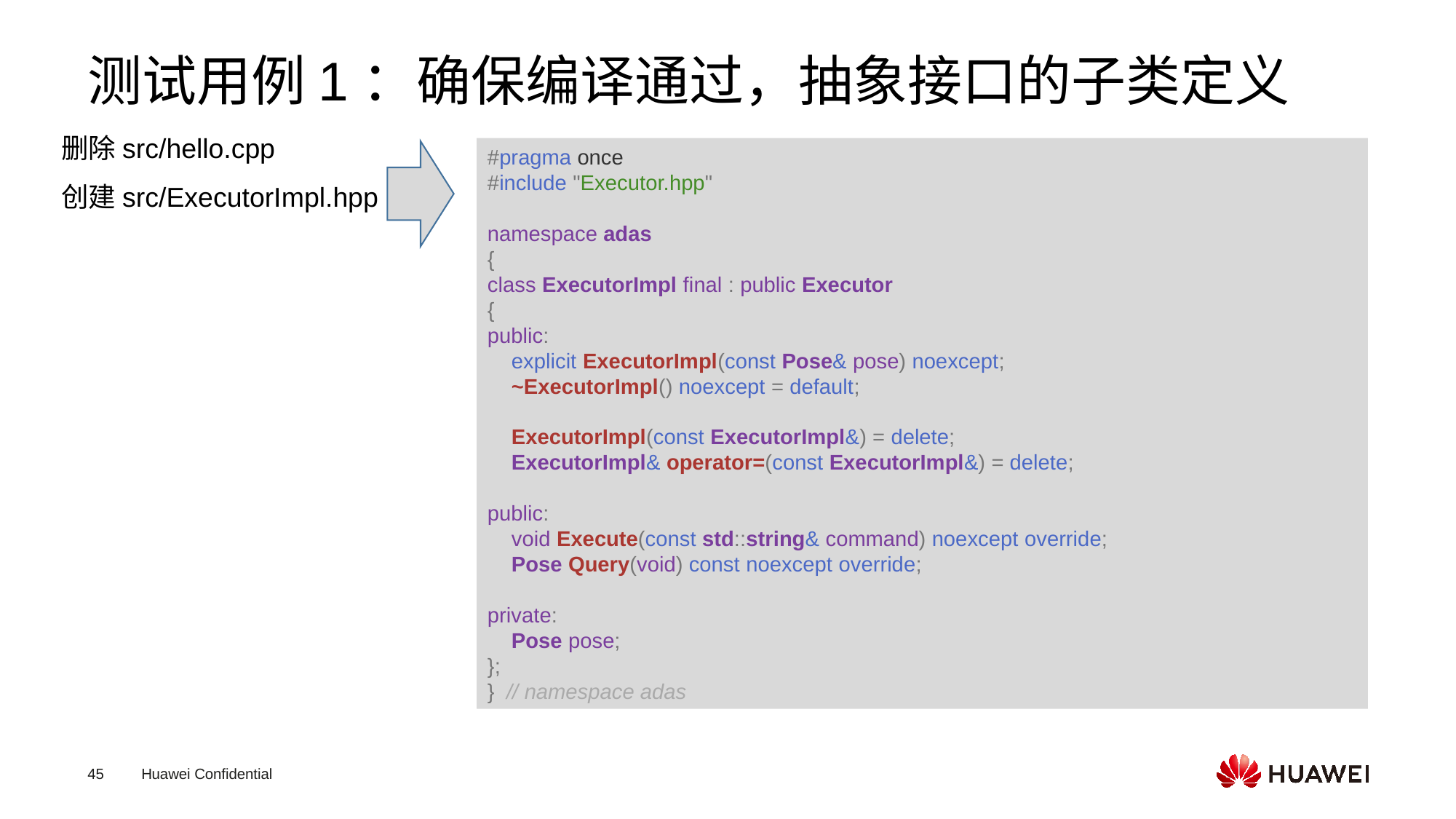

# 测试用例1：确保编译通过，抽象接口的子类定义
删除src/hello.cpp
创建src/ExecutorImpl.hpp
#pragma once
#include "Executor.hpp"
namespace adas
{
class ExecutorImpl final : public Executor
{
public:
    explicit ExecutorImpl(const Pose& pose) noexcept;
    ~ExecutorImpl() noexcept = default;
    ExecutorImpl(const ExecutorImpl&) = delete;
    ExecutorImpl& operator=(const ExecutorImpl&) = delete;
public:
    void Execute(const std::string& command) noexcept override;
    Pose Query(void) const noexcept override;
private:
    Pose pose;
};
}  // namespace adas